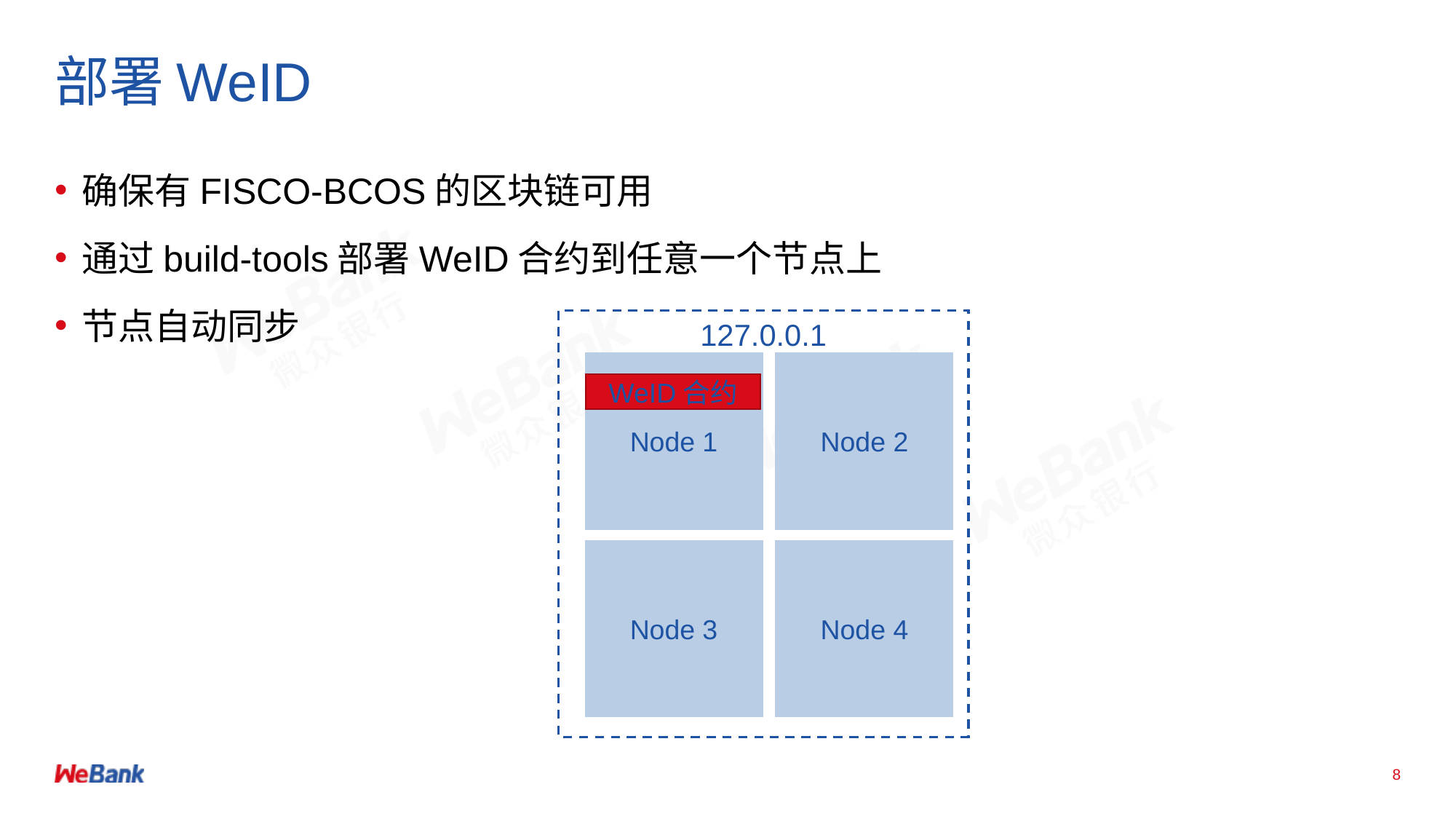

# 部署WeID
确保有FISCO-BCOS的区块链可用
通过build-tools部署WeID合约到任意一个节点上
节点自动同步
127.0.0.1
Node 2
Node 1
WeID合约
Node 3
Node 4

8